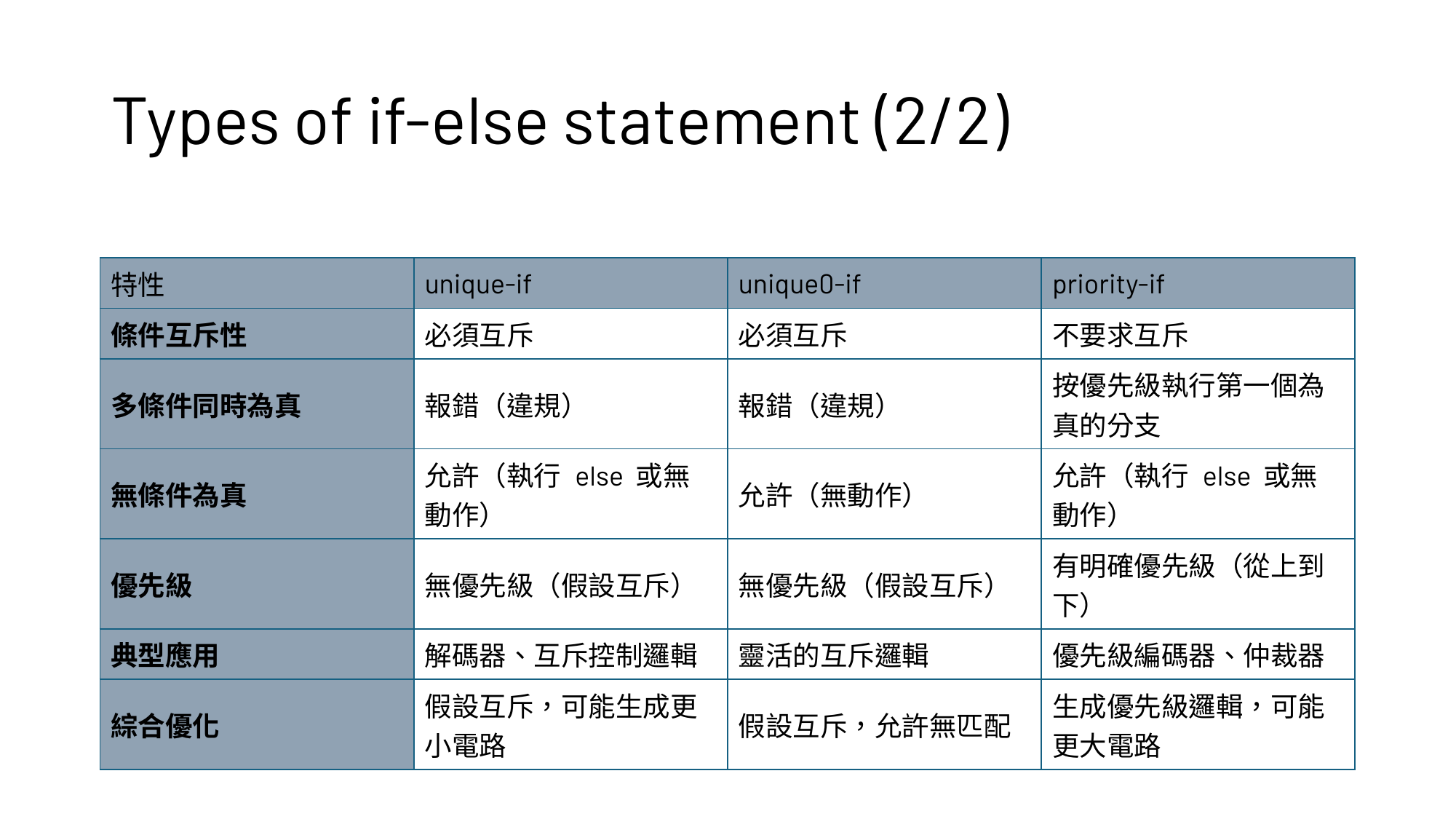

# Types of if-else statement (2/2)
| 特性 | unique-if | unique0-if | priority-if |
| --- | --- | --- | --- |
| 條件互斥性 | 必須互斥 | 必須互斥 | 不要求互斥 |
| 多條件同時為真 | 報錯（違規） | 報錯（違規） | 按優先級執行第一個為真的分支 |
| 無條件為真 | 允許（執行 else 或無動作） | 允許（無動作） | 允許（執行 else 或無動作） |
| 優先級 | 無優先級（假設互斥） | 無優先級（假設互斥） | 有明確優先級（從上到下） |
| 典型應用 | 解碼器、互斥控制邏輯 | 靈活的互斥邏輯 | 優先級編碼器、仲裁器 |
| 綜合優化 | 假設互斥，可能生成更小電路 | 假設互斥，允許無匹配 | 生成優先級邏輯，可能更大電路 |